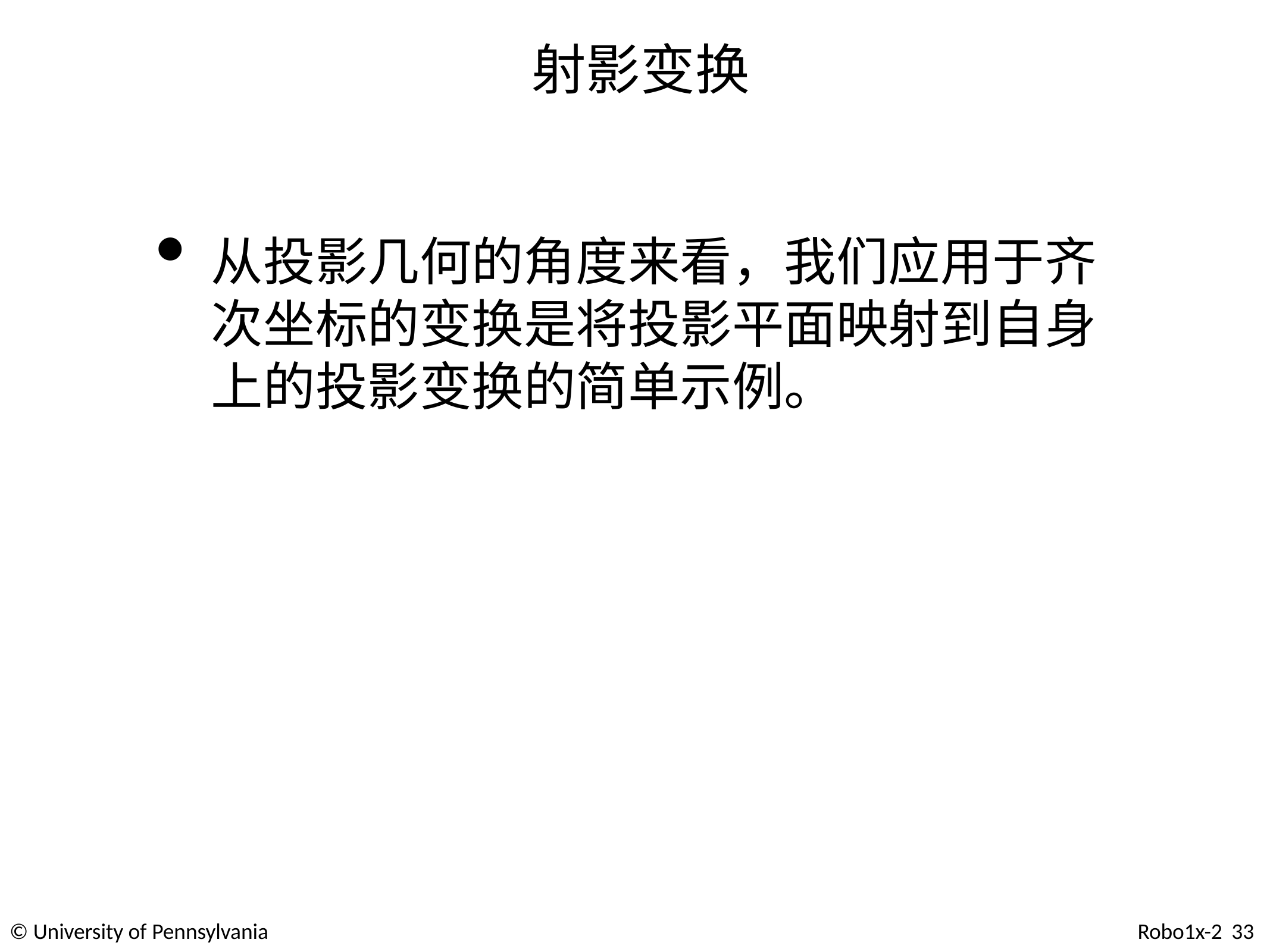

# 射影变换
从投影几何的角度来看，我们应用于齐次坐标的变换是将投影平面映射到自身上的投影变换的简单示例。
© University of Pennsylvania
Robo1x-2 33